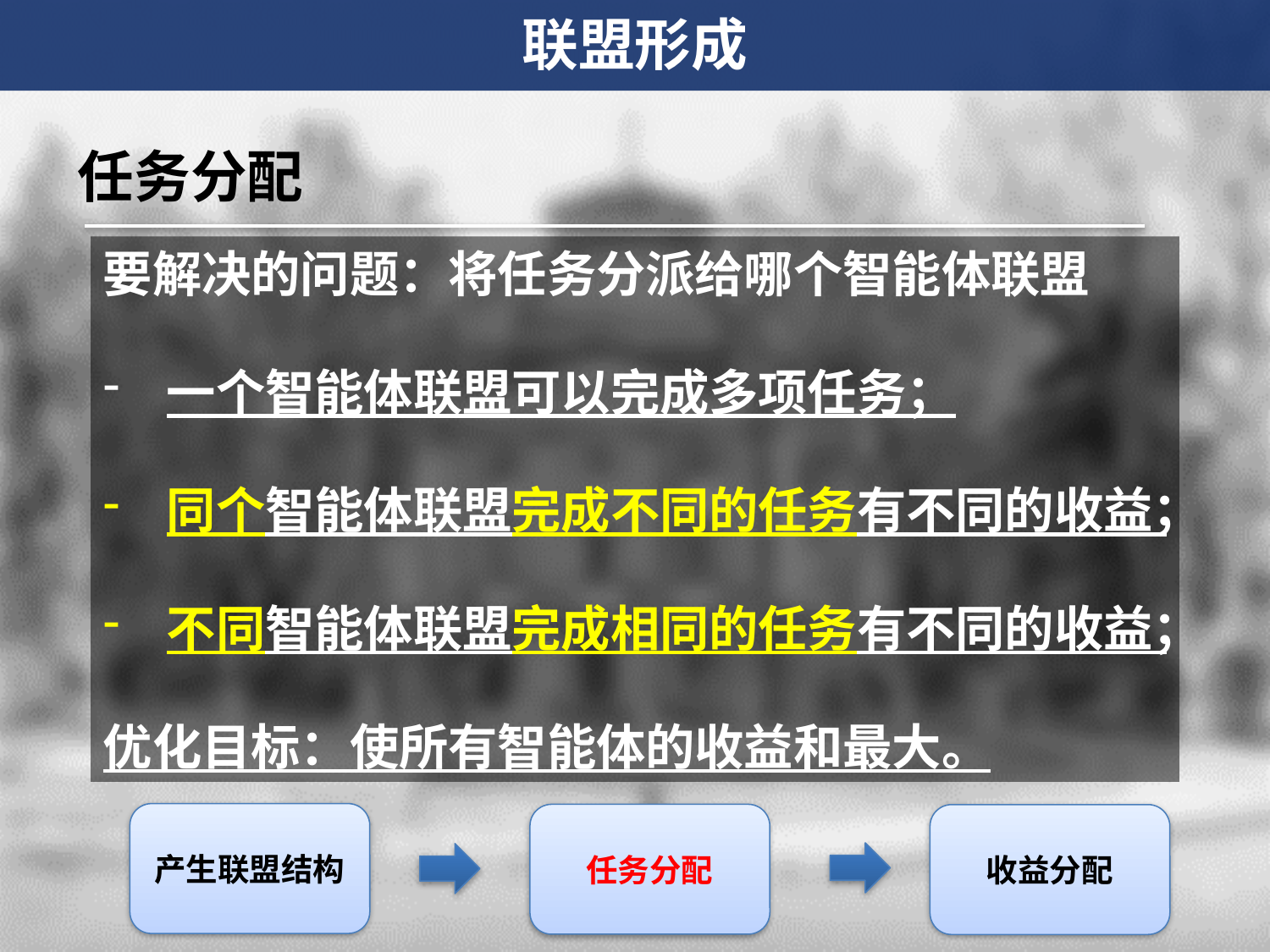

联盟形成
任务分配
要解决的问题：将任务分派给哪个智能体联盟

一个智能体联盟可以完成多项任务；

同个智能体联盟完成不同的任务有不同的收益；

不同智能体联盟完成相同的任务有不同的收益；

优化目标：使所有智能体的收益和最大。
产生联盟结构
任务分配
收益分配